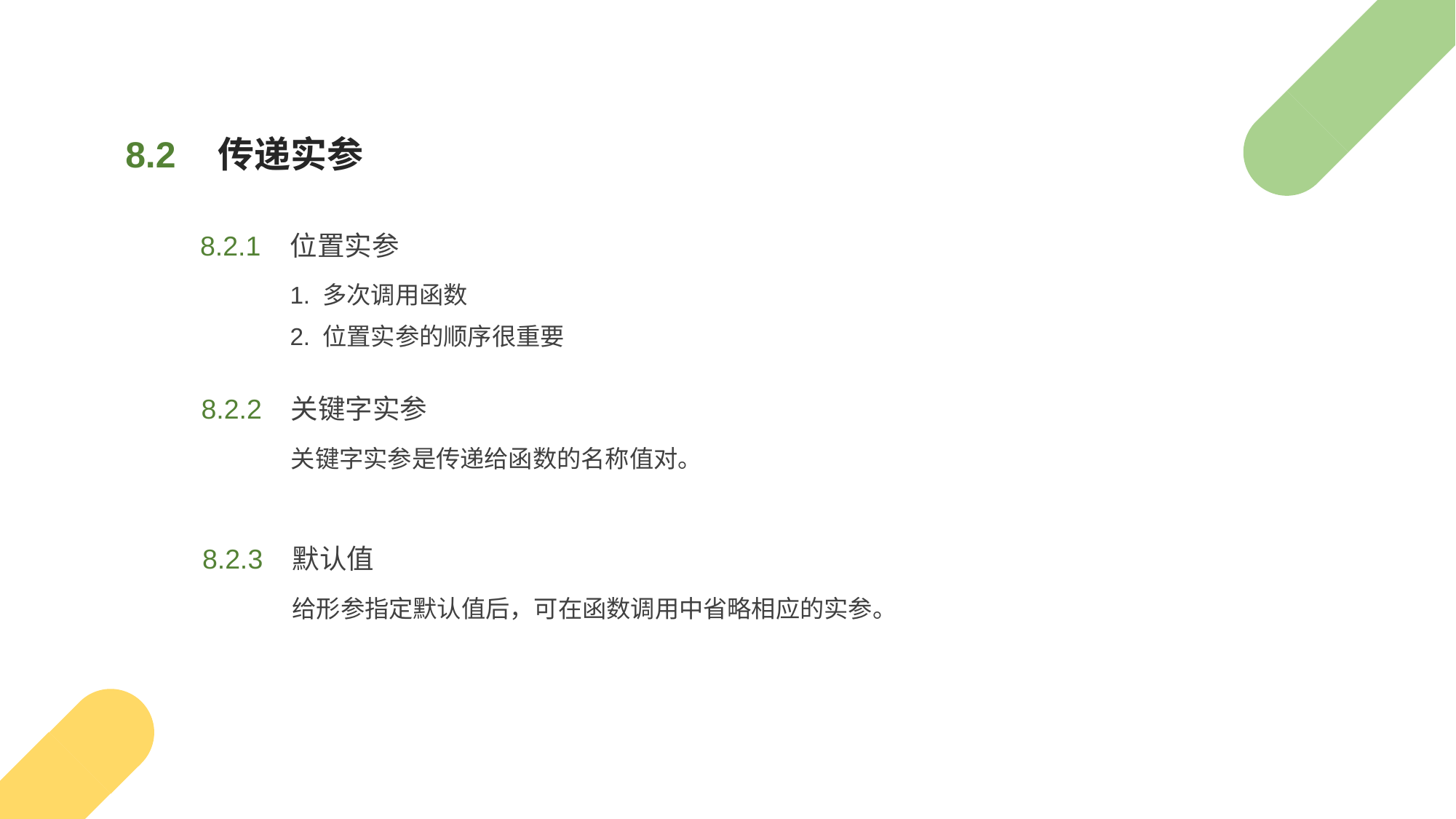

传递实参
8.2
位置实参
8.2.1
1. 多次调用函数
2. 位置实参的顺序很重要
关键字实参
8.2.2
关键字实参是传递给函数的名称值对。
默认值
8.2.3
给形参指定默认值后，可在函数调用中省略相应的实参。